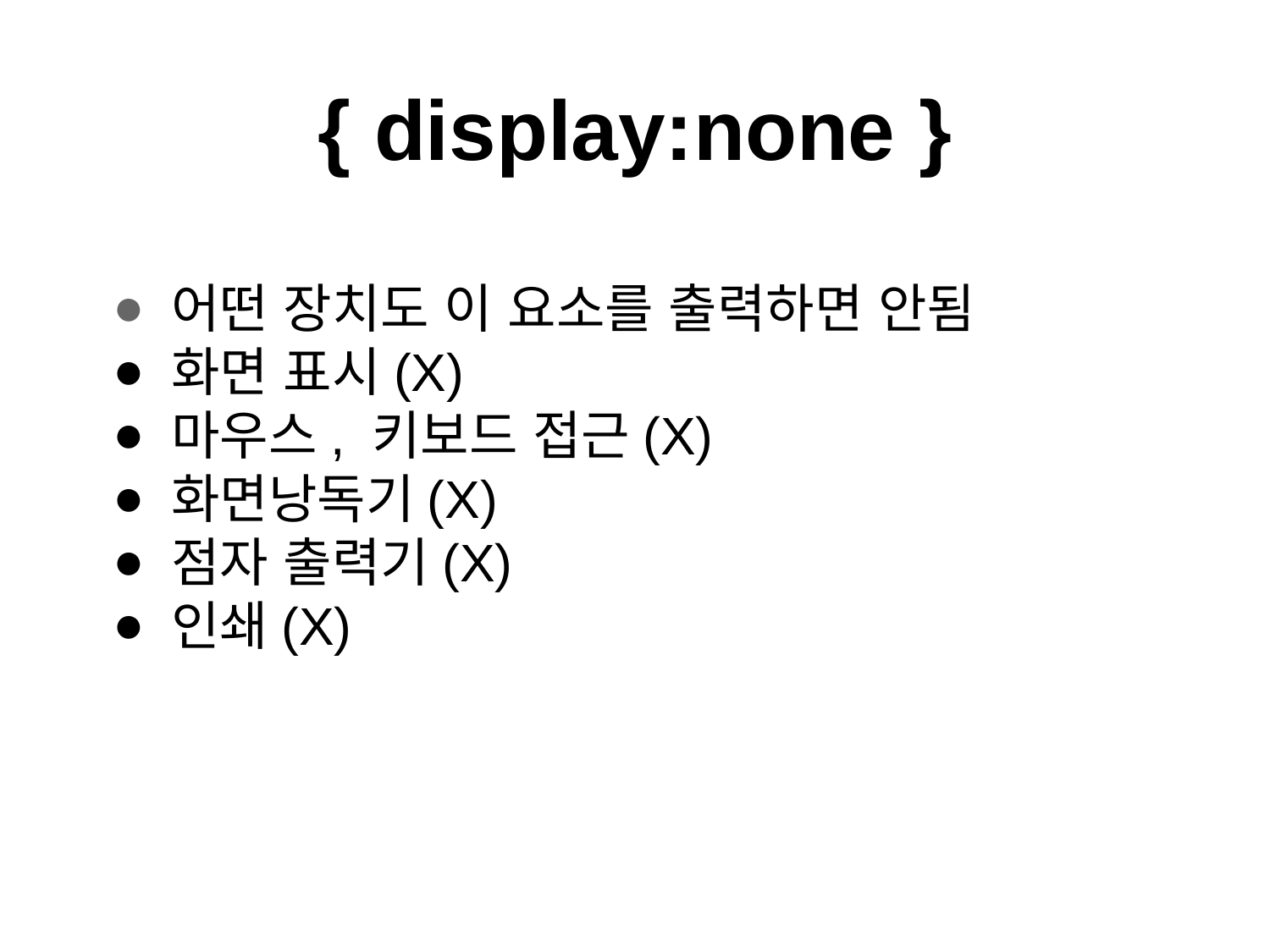

# { display:none }
어떤 장치도 이 요소를 출력하면 안됨
화면 표시(X)
마우스, 키보드 접근(X)
화면낭독기(X)
점자 출력기(X)
인쇄(X)